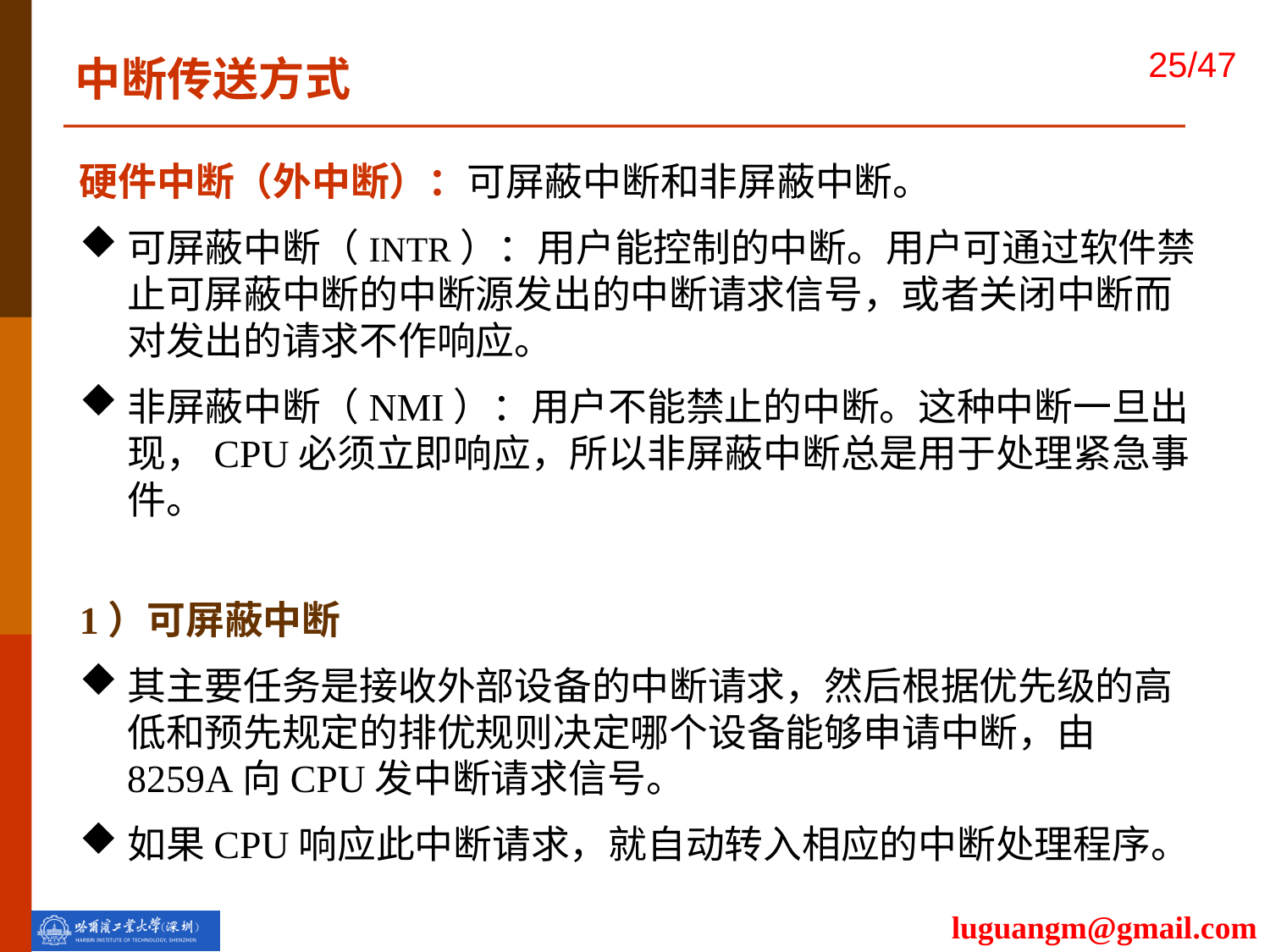

中断传送方式
硬件中断（外中断）：可屏蔽中断和非屏蔽中断。
可屏蔽中断（INTR）：用户能控制的中断。用户可通过软件禁止可屏蔽中断的中断源发出的中断请求信号，或者关闭中断而对发出的请求不作响应。
非屏蔽中断（NMI）：用户不能禁止的中断。这种中断一旦出现，CPU必须立即响应，所以非屏蔽中断总是用于处理紧急事件。

1）可屏蔽中断
其主要任务是接收外部设备的中断请求，然后根据优先级的高低和预先规定的排优规则决定哪个设备能够申请中断，由8259A向CPU发中断请求信号。
如果CPU响应此中断请求，就自动转入相应的中断处理程序。